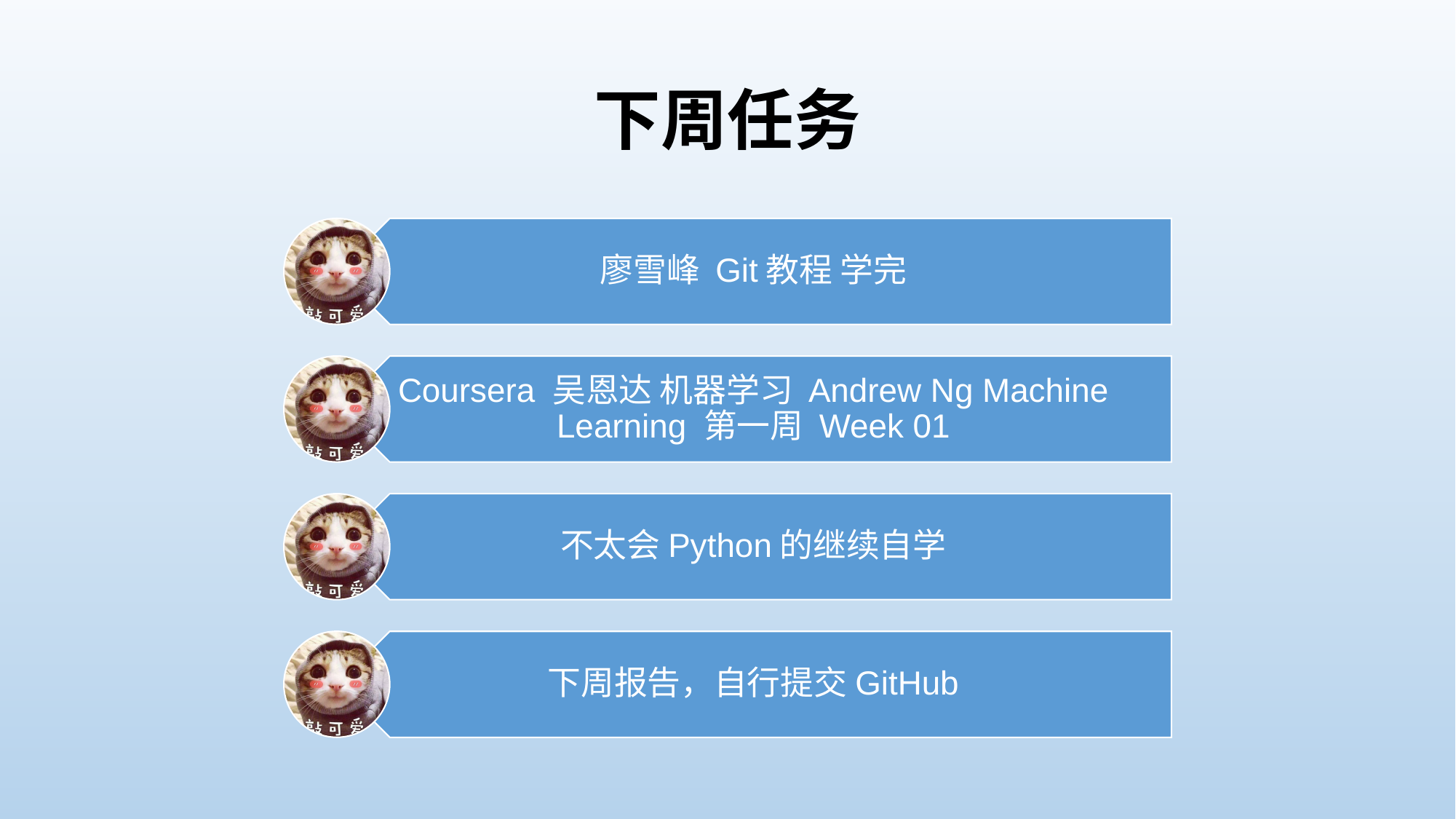

# 下周任务
廖雪峰 Git教程 学完
Coursera 吴恩达 机器学习 Andrew Ng Machine Learning 第一周 Week 01
不太会Python的继续自学
下周报告，自行提交GitHub